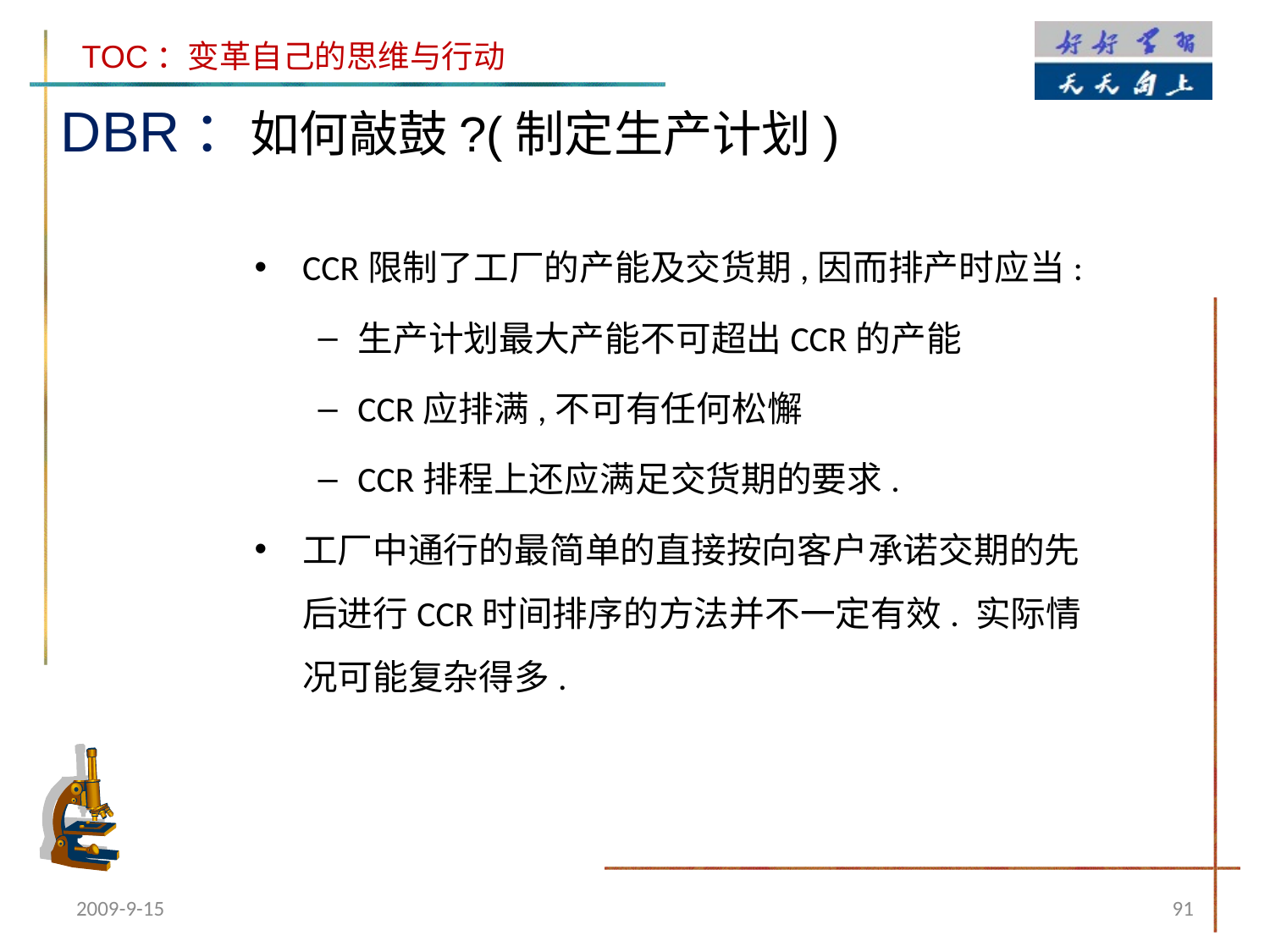

DBR：如何敲鼓?(制定生产计划)
CCR限制了工厂的产能及交货期,因而排产时应当:
生产计划最大产能不可超出CCR的产能
CCR应排满,不可有任何松懈
CCR排程上还应满足交货期的要求.
工厂中通行的最简单的直接按向客户承诺交期的先后进行CCR时间排序的方法并不一定有效. 实际情况可能复杂得多.

2009-9-15
91